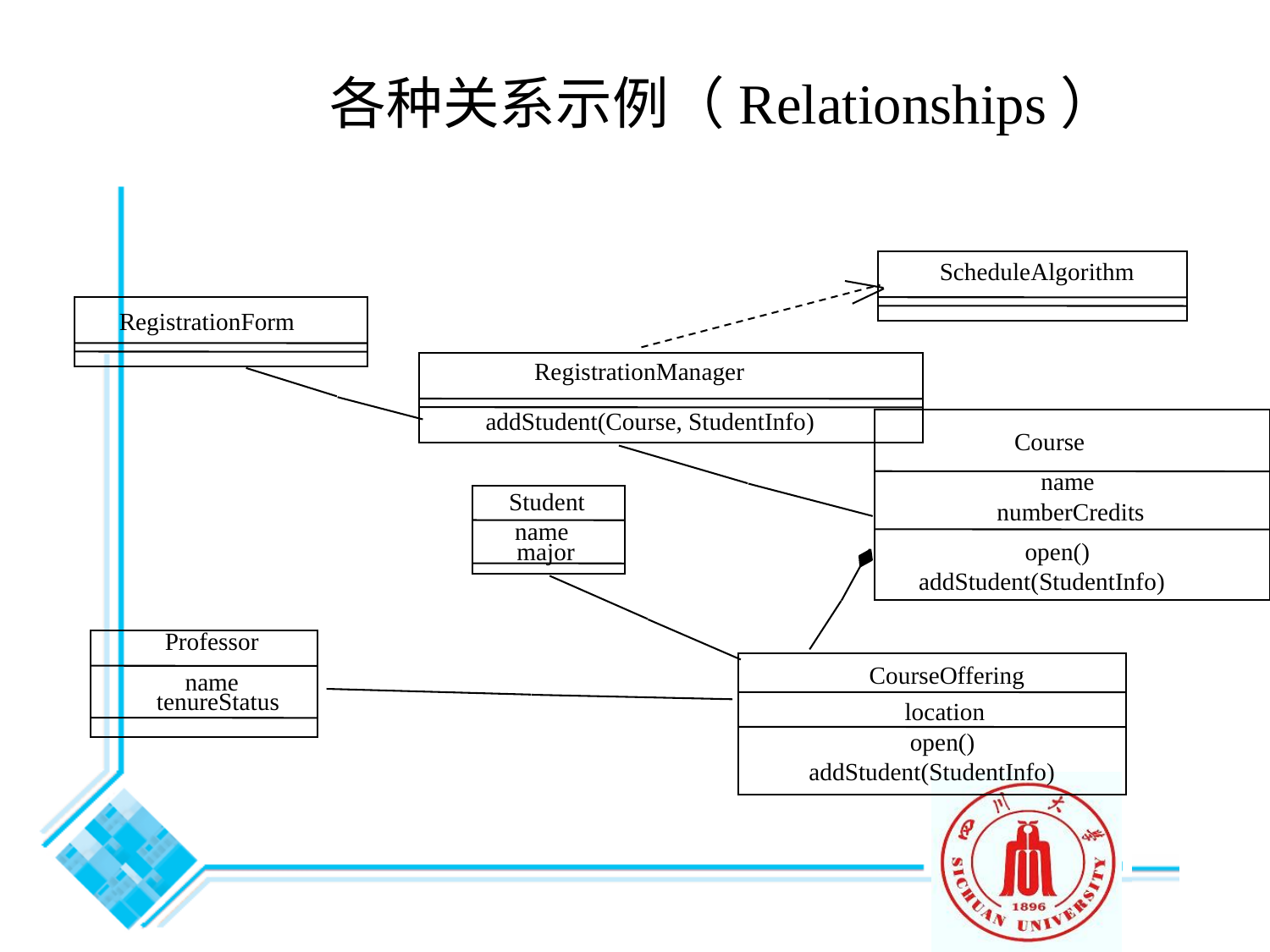

# 各种关系示例（Relationships）

ScheduleAlgorithm

RegistrationForm

RegistrationManager

addStudent(Course, StudentInfo)
name
numberCredits
name
major
open()
addStudent(StudentInfo)
name
tenureStatus
location
open()
addStudent(StudentInfo)

Course

Student

Professor

CourseOffering